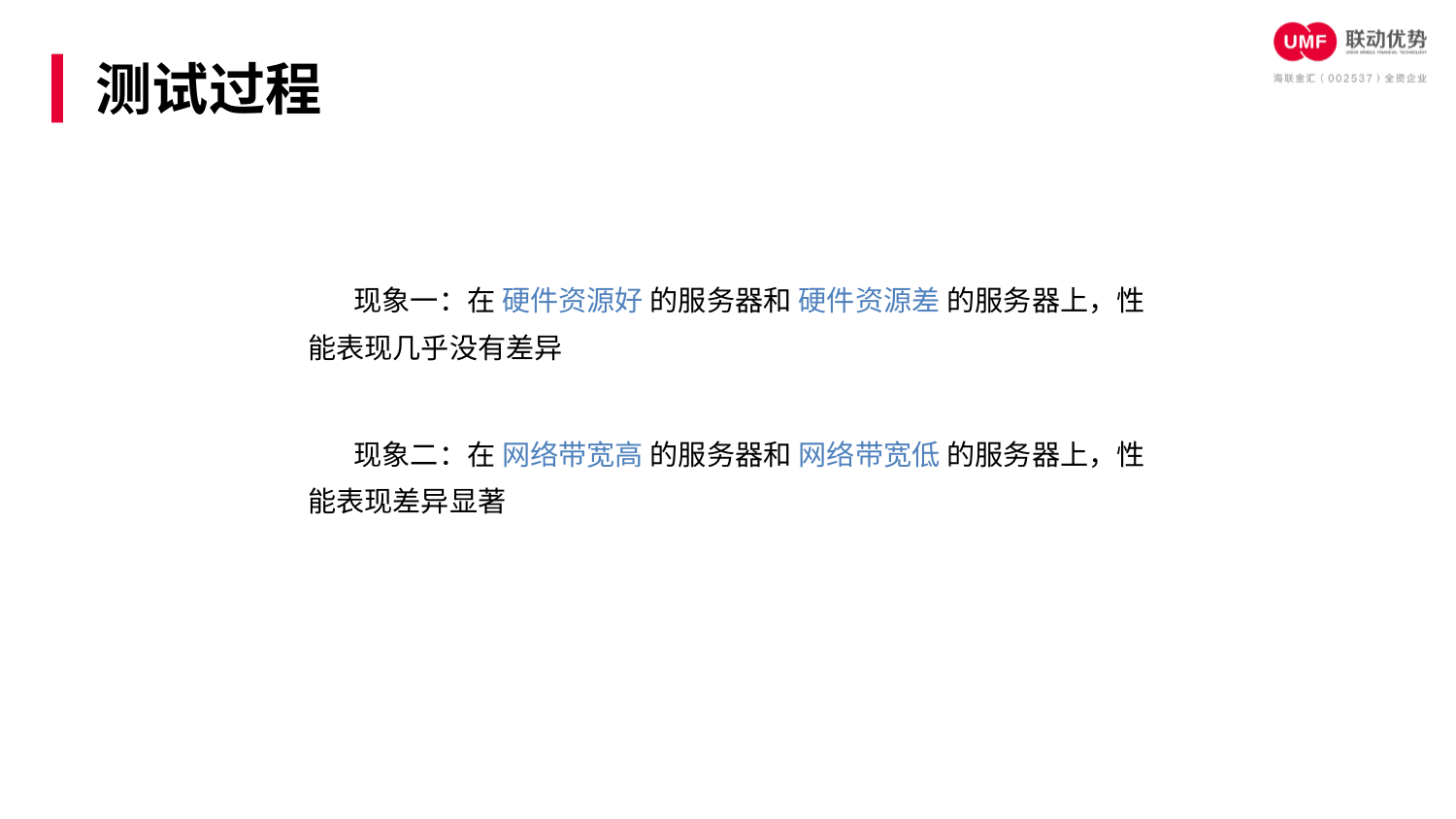

测试过程
现象一：在 硬件资源好 的服务器和 硬件资源差 的服务器上，性能表现几乎没有差异
现象二：在 网络带宽高 的服务器和 网络带宽低 的服务器上，性能表现差异显著